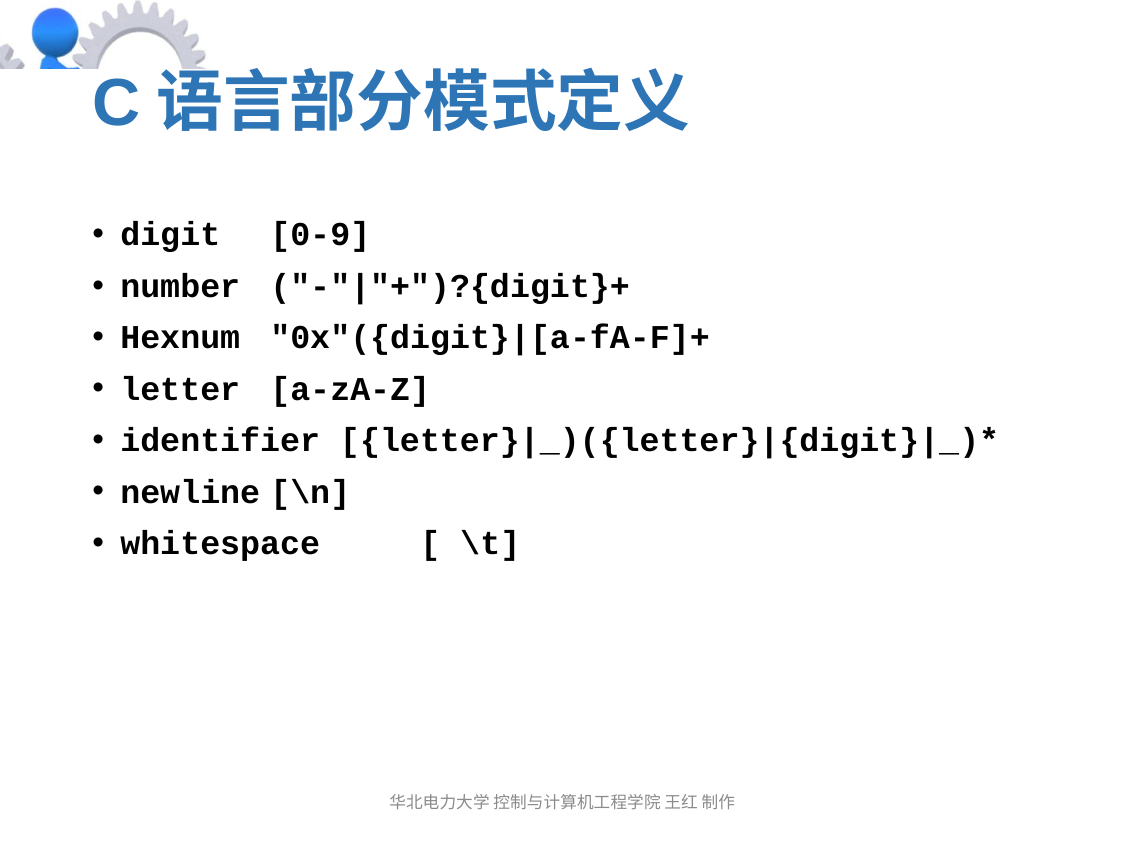

# C语言部分模式定义
digit	[0-9]
number	("-"|"+")?{digit}+
Hexnum	"0x"({digit}|[a-fA-F]+
letter	[a-zA-Z]
identifier [{letter}|_)({letter}|{digit}|_)*
newline	[\n]
whitespace	[ \t]

华北电力大学 控制与计算机工程学院 王红 制作